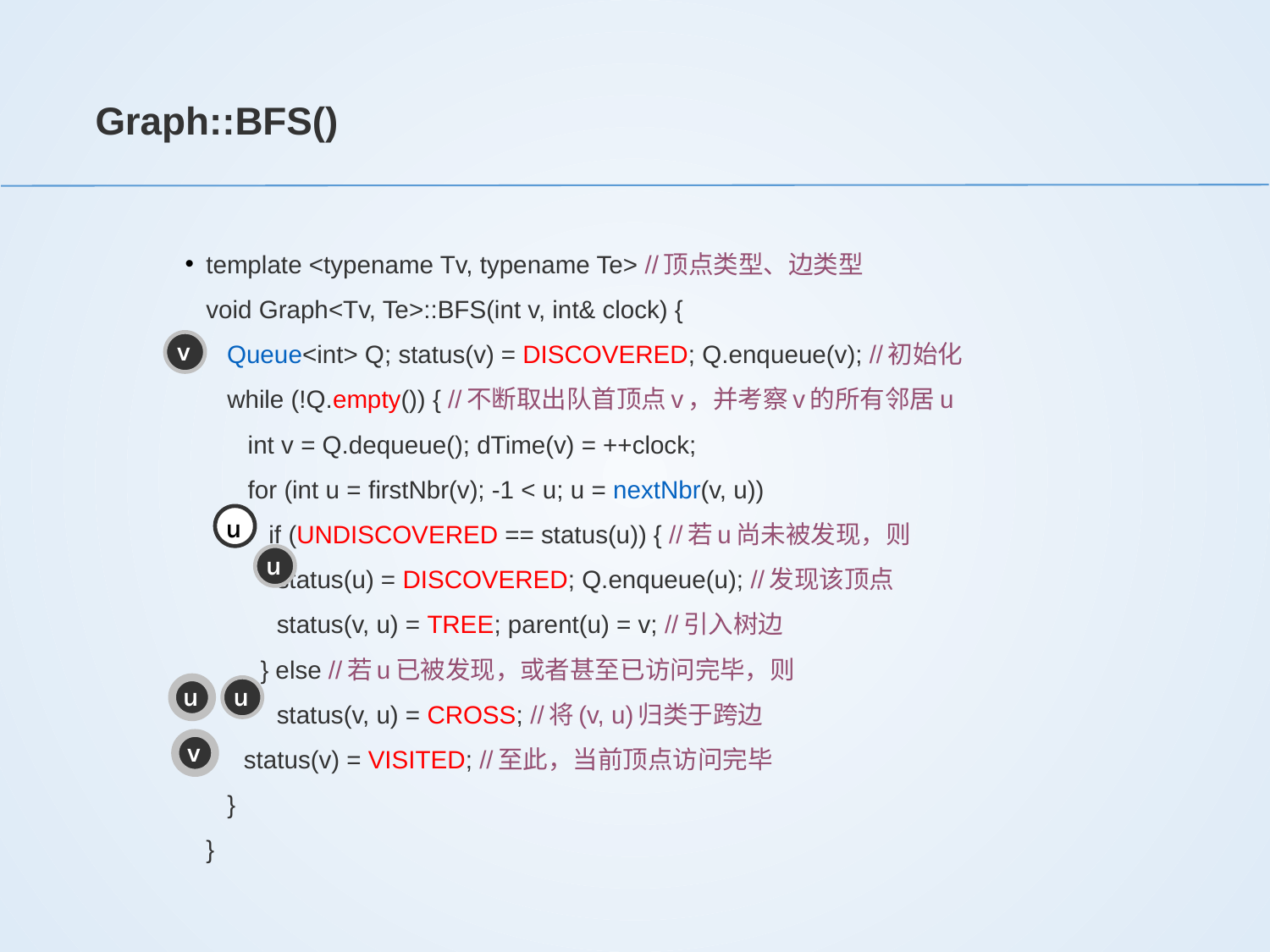

# Graph::BFS()
template <typename Tv, typename Te> //顶点类型、边类型
void Graph<Tv, Te>::BFS(int v, int& clock) {
   Queue<int> Q; status(v) = DISCOVERED; Q.enqueue(v); //初始化
   while (!Q.empty()) { //不断取出队首顶点v，并考察v的所有邻居u
      int v = Q.dequeue(); dTime(v) = ++clock;
      for (int u = firstNbr(v); -1 < u; u = nextNbr(v, u))
         if (UNDISCOVERED == status(u)) { //若u尚未被发现，则
            status(u) = DISCOVERED; Q.enqueue(u); //发现该顶点
            status(v, u) = TREE; parent(u) = v; //引入树边
         } else //若u已被发现，或者甚至已访问完毕，则
            status(v, u) = CROSS; //将(v, u)归类于跨边
      status(v) = VISITED; //至此，当前顶点访问完毕
   }
}
v
u
u
u
u
v